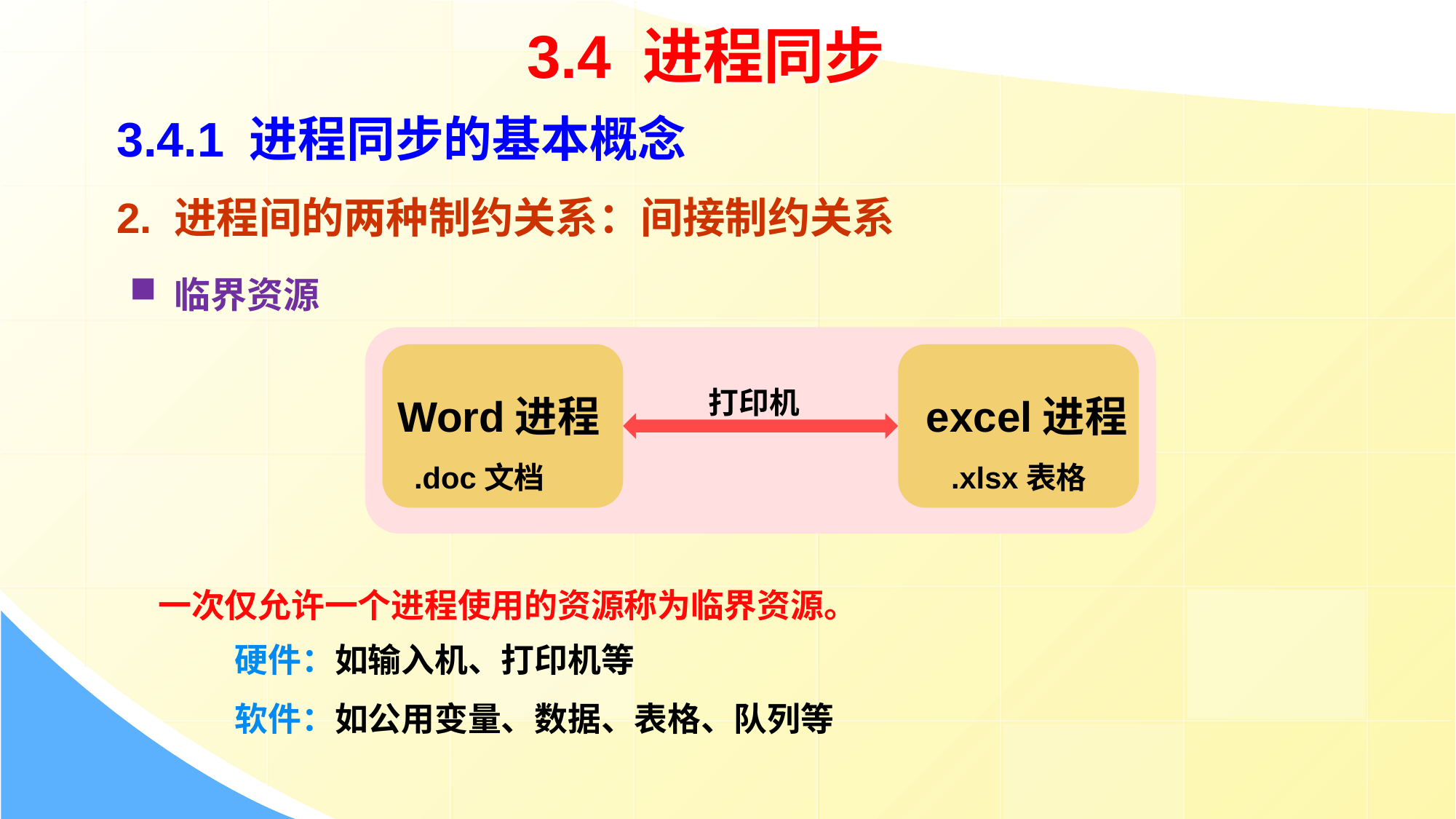

3.4 进程同步
3.4.1 进程同步的基本概念
2. 进程间的两种制约关系：间接制约关系
 临界资源

excel进程
   .xlsx表格
Word进程
  .doc文档

打印机

一次仅允许一个进程使用的资源称为临界资源。
         硬件：如输入机、打印机等
         软件：如公用变量、数据、表格、队列等